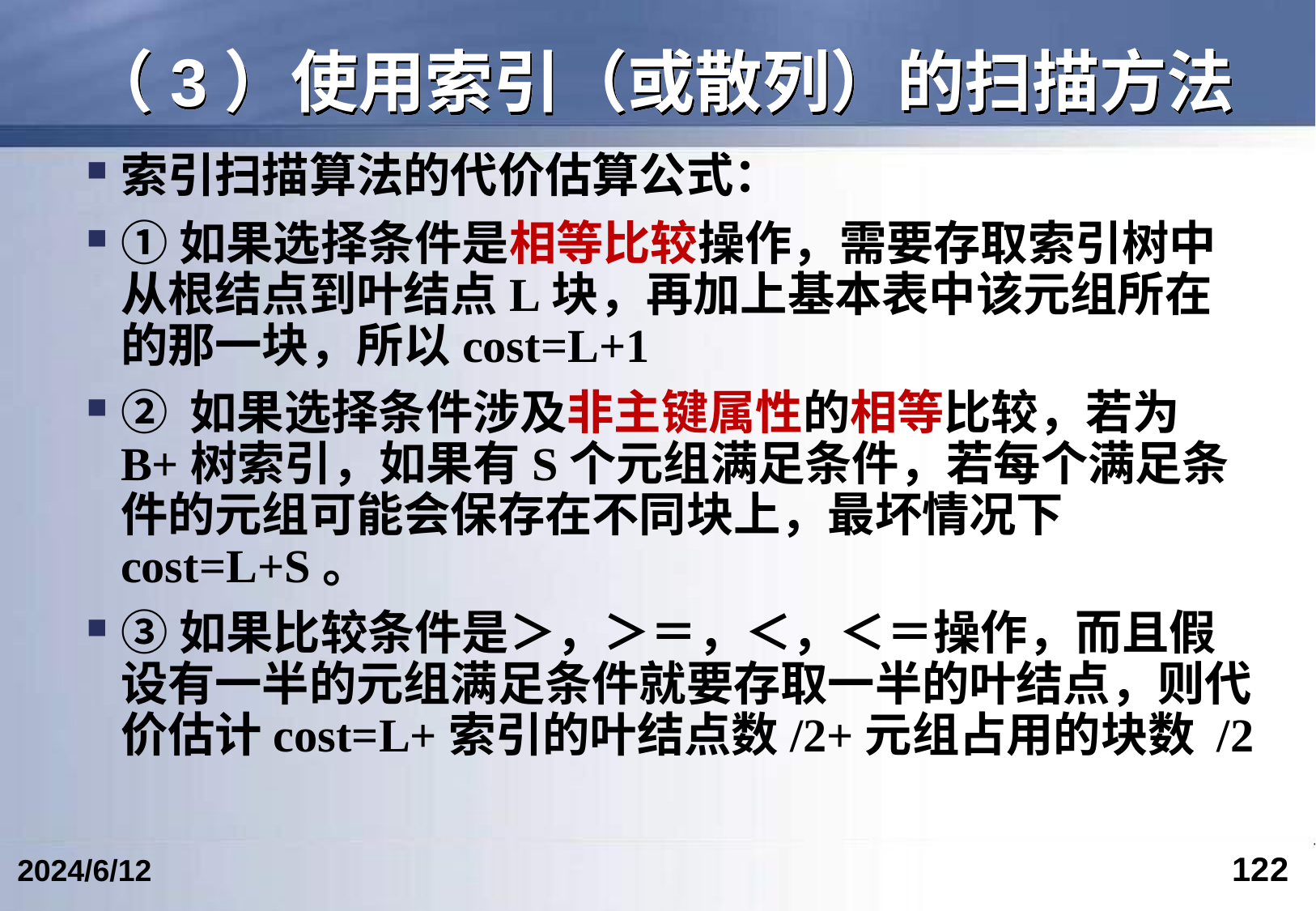

# （3）使用索引（或散列）的扫描方法
索引扫描算法的代价估算公式：
①如果选择条件是相等比较操作，需要存取索引树中从根结点到叶结点L块，再加上基本表中该元组所在的那一块，所以cost=L+1
② 如果选择条件涉及非主键属性的相等比较，若为B+树索引，如果有S个元组满足条件，若每个满足条件的元组可能会保存在不同块上，最坏情况下cost=L+S。
③如果比较条件是＞，＞＝，＜，＜＝操作，而且假设有一半的元组满足条件就要存取一半的叶结点，则代价估计cost=L+索引的叶结点数/2+元组占用的块数 /2
122
2024/6/12